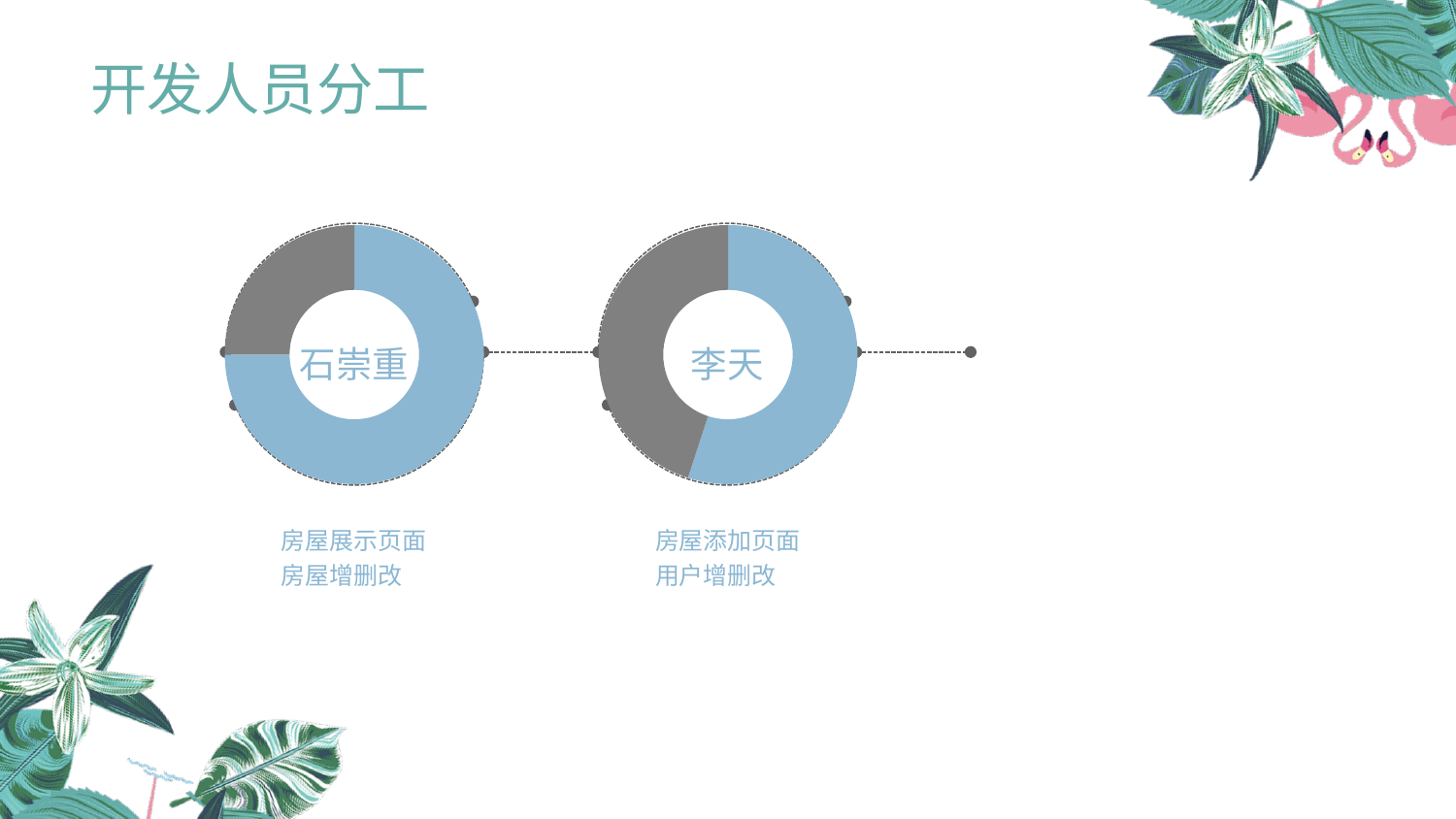

开发人员分工

### Chart

| Category | 销售额 |
|---|---|
| 第一季度 | 0.75 |
| 第二季度 | 0.25 |

### Chart

| Category | 销售额 |
|---|---|
| 第一季度 | 0.55 |
| 第二季度 | 0.45 |

石崇重
李天

房屋展示页面
房屋增删改
房屋添加页面
用户增删改

延迟符号